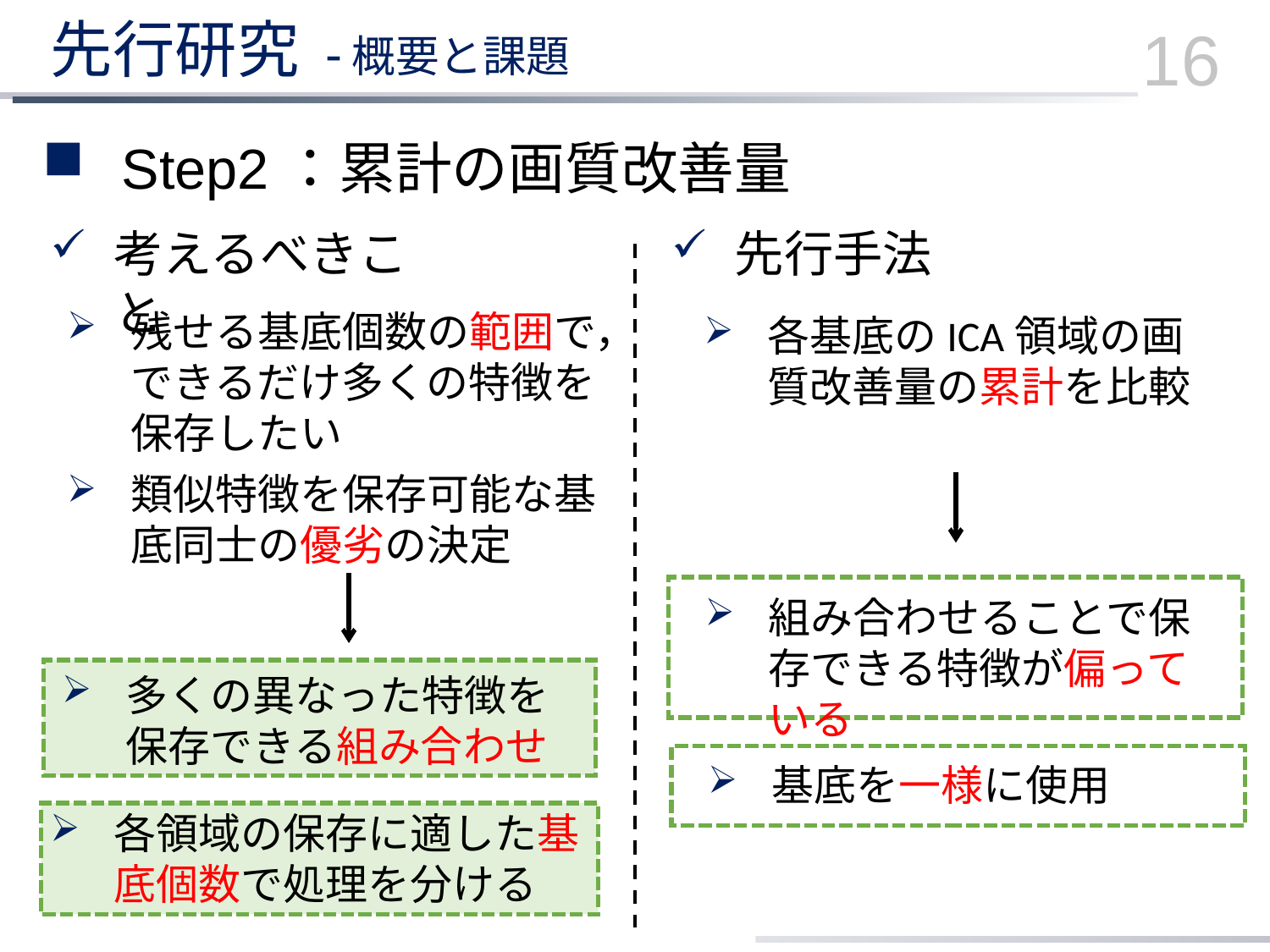

# 先行研究 -概要と課題
16
 Step2：累計の画質改善量
考えるべきこと
先行手法
残せる基底個数の範囲で，できるだけ多くの特徴を保存したい
各基底のICA領域の画質改善量の累計を比較
類似特徴を保存可能な基底同士の優劣の決定

組み合わせることで保存できる特徴が偏っている

多くの異なった特徴を保存できる組み合わせ

基底を一様に使用
各領域の保存に適した基底個数で処理を分ける